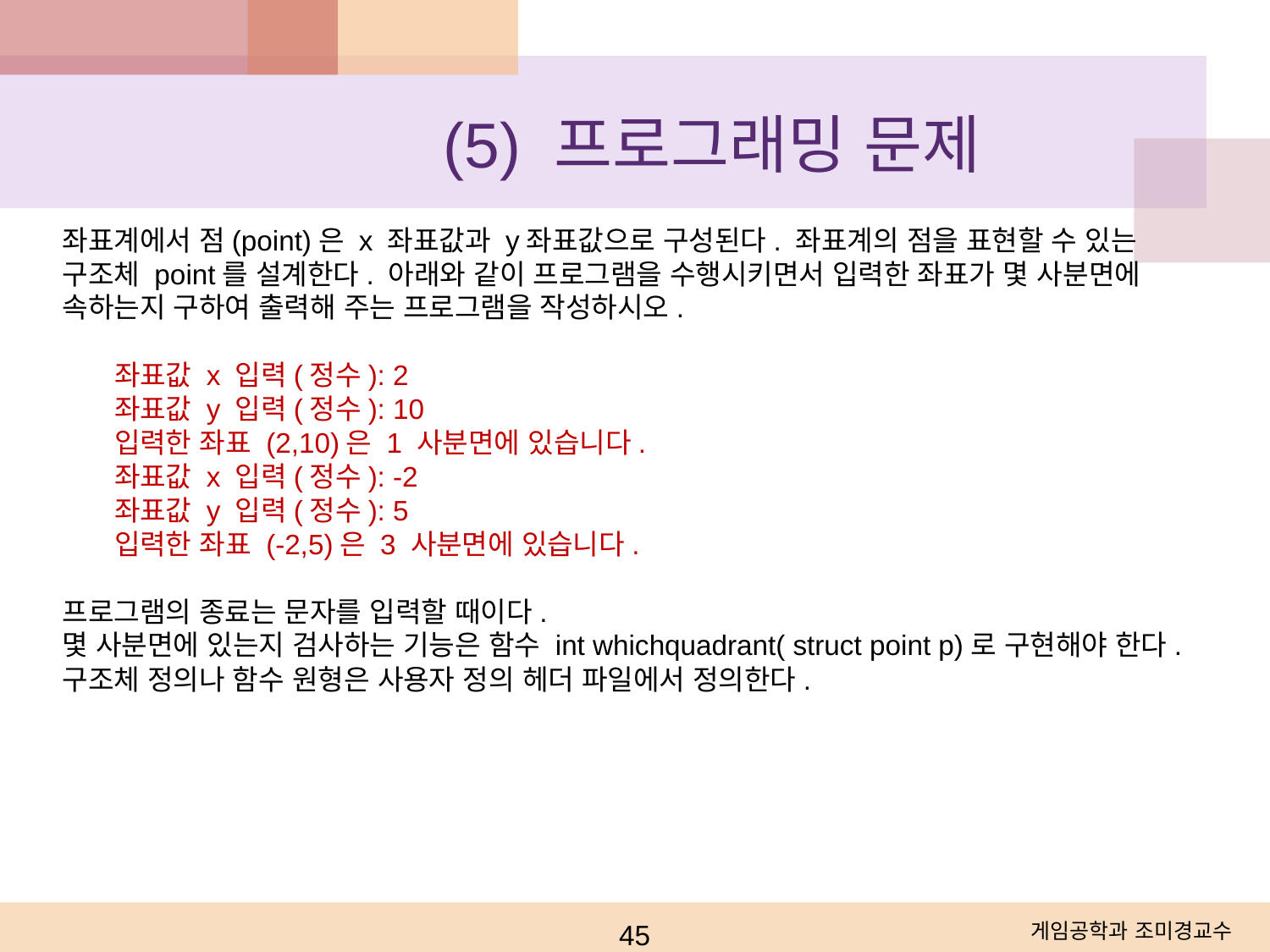

# (5) 프로그래밍 문제
좌표계에서 점(point)은 x 좌표값과 y좌표값으로 구성된다. 좌표계의 점을 표현할 수 있는 구조체 point를 설계한다. 아래와 같이 프로그램을 수행시키면서 입력한 좌표가 몇 사분면에 속하는지 구하여 출력해 주는 프로그램을 작성하시오.

좌표값 x 입력(정수): 2
좌표값 y 입력(정수): 10
입력한 좌표 (2,10)은 1 사분면에 있습니다.
좌표값 x 입력(정수): -2
좌표값 y 입력(정수): 5
입력한 좌표 (-2,5)은 3 사분면에 있습니다.

프로그램의 종료는 문자를 입력할 때이다.
몇 사분면에 있는지 검사하는 기능은 함수 int whichquadrant( struct point p)로 구현해야 한다.
구조체 정의나 함수 원형은 사용자 정의 헤더 파일에서 정의한다.

45
게임공학과 조미경교수